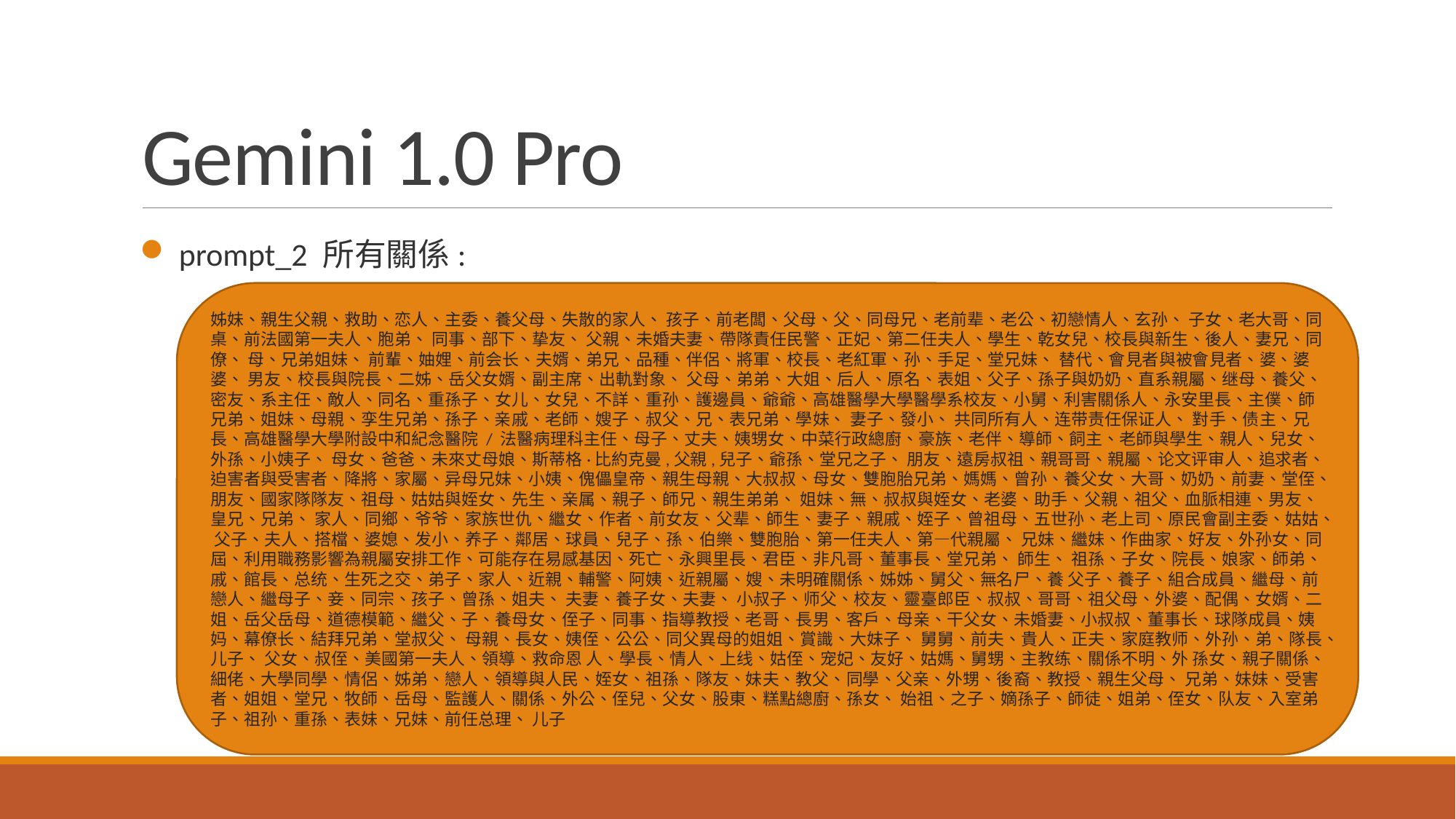

# Gemini 1.0 Pro
 prompt_2 所有關係:

姊妹、親生父親、救助、恋人、主委、養父母、失散的家人、 孩子、前老闆、父母、父、同母兄、老前辈、老公、初戀情人、玄孙、 子女、老大哥、同桌、前法國第一夫人、胞弟、 同事、部下、挚友、 父親、未婚夫妻、帶隊責任民警、正妃、第二任夫人、學生、乾女兒、校長與新生、後人、妻兄、同僚、 母、兄弟姐妹、 前輩、妯娌、前会长、夫婿、弟兄、品種、伴侶、將軍、校長、老紅軍、孙、手足、堂兄妹、 替代、會見者與被會見者、婆、婆 婆、 男友、校長與院長、二姊、岳父女婿、副主席、出軌對象、 父母、弟弟、大姐、后人、原名、表姐、父子、孫子與奶奶、直系親屬、继母、養父、密友、系主任、敵人、同名、重孫子、女儿、女兒、不詳、重孙、護邊員、爺爺、高雄醫學大學醫學系校友、小舅、利害關係人、永安里長、主僕、師兄弟、姐妹、母親、孪生兄弟、孫子、亲戚、老師、嫂子、叔父、兄、表兄弟、學妹、 妻子、發小、 共同所有人、连带责任保证人、 對手、债主、兄長、高雄醫學大學附設中和紀念醫院 / 法醫病理科主任、母子、丈夫、姨甥女、中菜行政總廚、豪族、老伴、導師、飼主、老師與學生、親人、兒女、外孫、小姨子、 母女、爸爸、未來丈母娘、斯蒂格·比約克曼,父親,兒子、爺孫、堂兄之子、 朋友、遠房叔祖、親哥哥、親屬、论文评审人、追求者、迫害者與受害者、降將、家屬、异母兄妹、小姨、傀儡皇帝、親生母親、大叔叔、母女、雙胞胎兄弟、媽媽、曾孙、養父女、大哥、奶奶、前妻、堂侄、朋友、國家隊隊友、祖母、姑姑與姪女、先生、亲属、親子、師兄、親生弟弟、 姐妹、無、叔叔與姪女、老婆、助手、父親、祖父、血脈相連、男友、皇兄、兄弟、 家人、同鄉、爷爷、家族世仇、繼女、作者、前女友、父辈、師生、妻子、親戚、姪子、曾祖母、五世孙、老上司、原民會副主委、姑姑、 父子、夫人、搭檔、婆媳、发小、养子、鄰居、球員、兒子、孫、伯樂、雙胞胎、第一任夫人、第—代親屬、 兄妹、繼妹、作曲家、好友、外孙女、同屆、利用職務影響為親屬安排工作、可能存在易感基因、死亡、永興里長、君臣、非凡哥、董事長、堂兄弟、 師生、 祖孫、子女、院長、娘家、師弟、戚、館長、总统、生死之交、弟子、家人、近親、輔警、阿姨、近親屬、嫂、未明確關係、姊姊、舅父、無名尸、養 父子、養子、組合成員、繼母、前戀人、繼母子、妾、同宗、孩子、曾孫、姐夫、 夫妻、養子女、夫妻、 小叔子、师父、校友、靈臺郎臣、叔叔、哥哥、祖父母、外婆、配偶、女婿、二姐、岳父岳母、道德模範、繼父、子、養母女、侄子、同事、指導教授、老哥、長男、客戶、母亲、干父女、未婚妻、小叔叔、董事长、球隊成員、姨妈、幕僚长、結拜兄弟、堂叔父、 母親、長女、姨侄、公公、同父異母的姐姐、賞識、大妹子、 舅舅、前夫、貴人、正夫、家庭教师、外孙、弟、隊長、儿子、 父女、叔侄、美國第一夫人、領導、救命恩 人、學長、情人、上线、姑侄、宠妃、友好、姑媽、舅甥、主教练、關係不明、外 孫女、親子關係、細佬、大學同學、情侶、姊弟、戀人、領導與人民、姪女、祖孫、隊友、妹夫、教父、同學、父亲、外甥、後裔、教授、親生父母、 兄弟、妹妹、受害者、姐姐、堂兄、牧師、岳母、監護人、關係、外公、侄兒、父女、股東、糕點總廚、孫女、 始祖、之子、嫡孫子、師徒、姐弟、侄女、队友、入室弟子、祖孙、重孫、表妹、兄妹、前任总理、 儿子